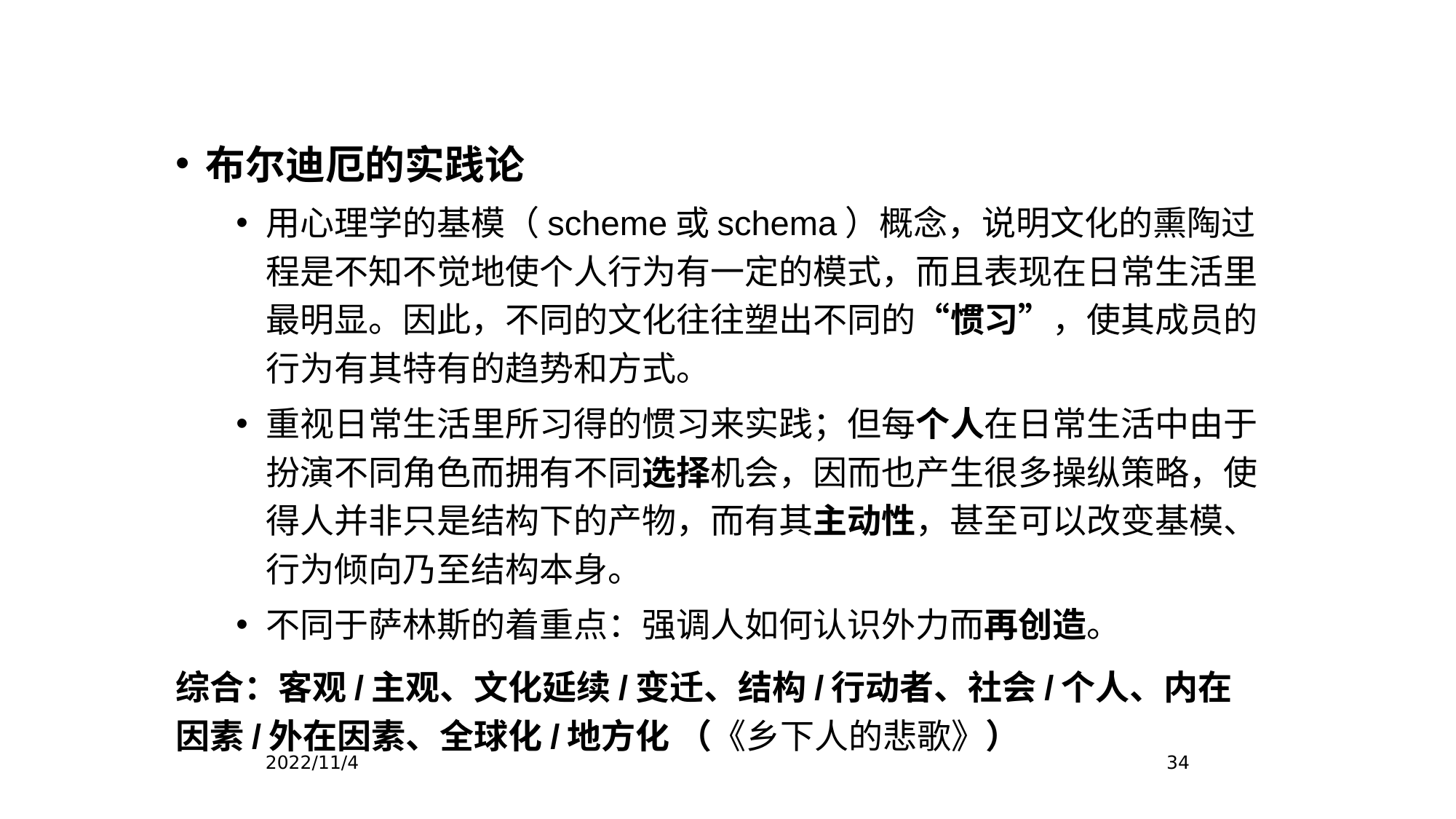

布尔迪厄的实践论
用心理学的基模（scheme或schema）概念，说明文化的熏陶过程是不知不觉地使个人行为有一定的模式，而且表现在日常生活里最明显。因此，不同的文化往往塑出不同的“惯习”，使其成员的行为有其特有的趋势和方式。
重视日常生活里所习得的惯习来实践；但每个人在日常生活中由于扮演不同角色而拥有不同选择机会，因而也产生很多操纵策略，使得人并非只是结构下的产物，而有其主动性，甚至可以改变基模、行为倾向乃至结构本身。
不同于萨林斯的着重点：强调人如何认识外力而再创造。
综合：客观/主观、文化延续/变迁、结构/行动者、社会/个人、内在因素/外在因素、全球化/地方化 （《乡下人的悲歌》）
2022/11/4
34